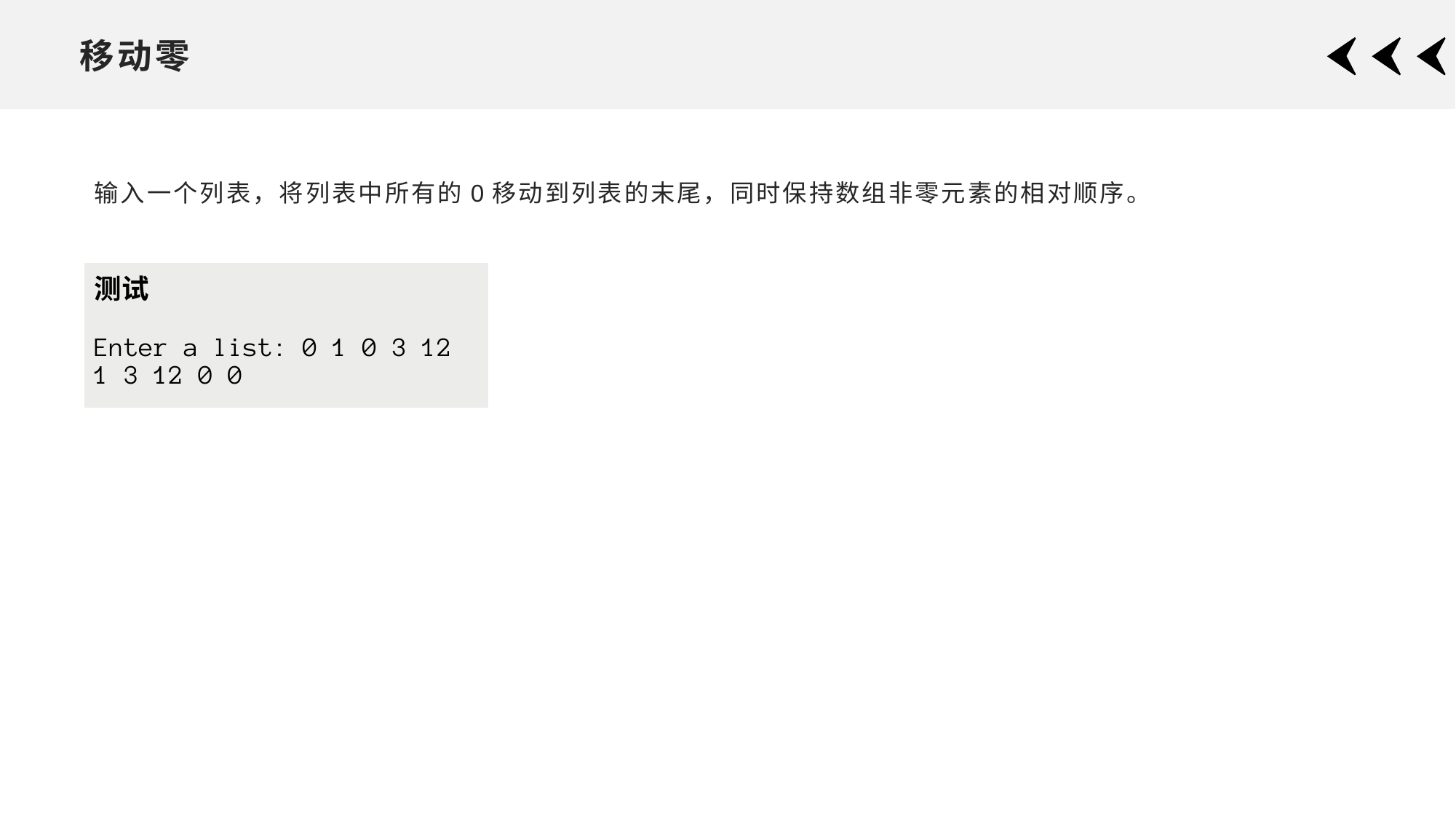

# 移动零
输入一个列表，将列表中所有的0移动到列表的末尾，同时保持数组非零元素的相对顺序。
| 测试 Enter a list: 0 1 0 3 12 1 3 12 0 0 |
| --- |